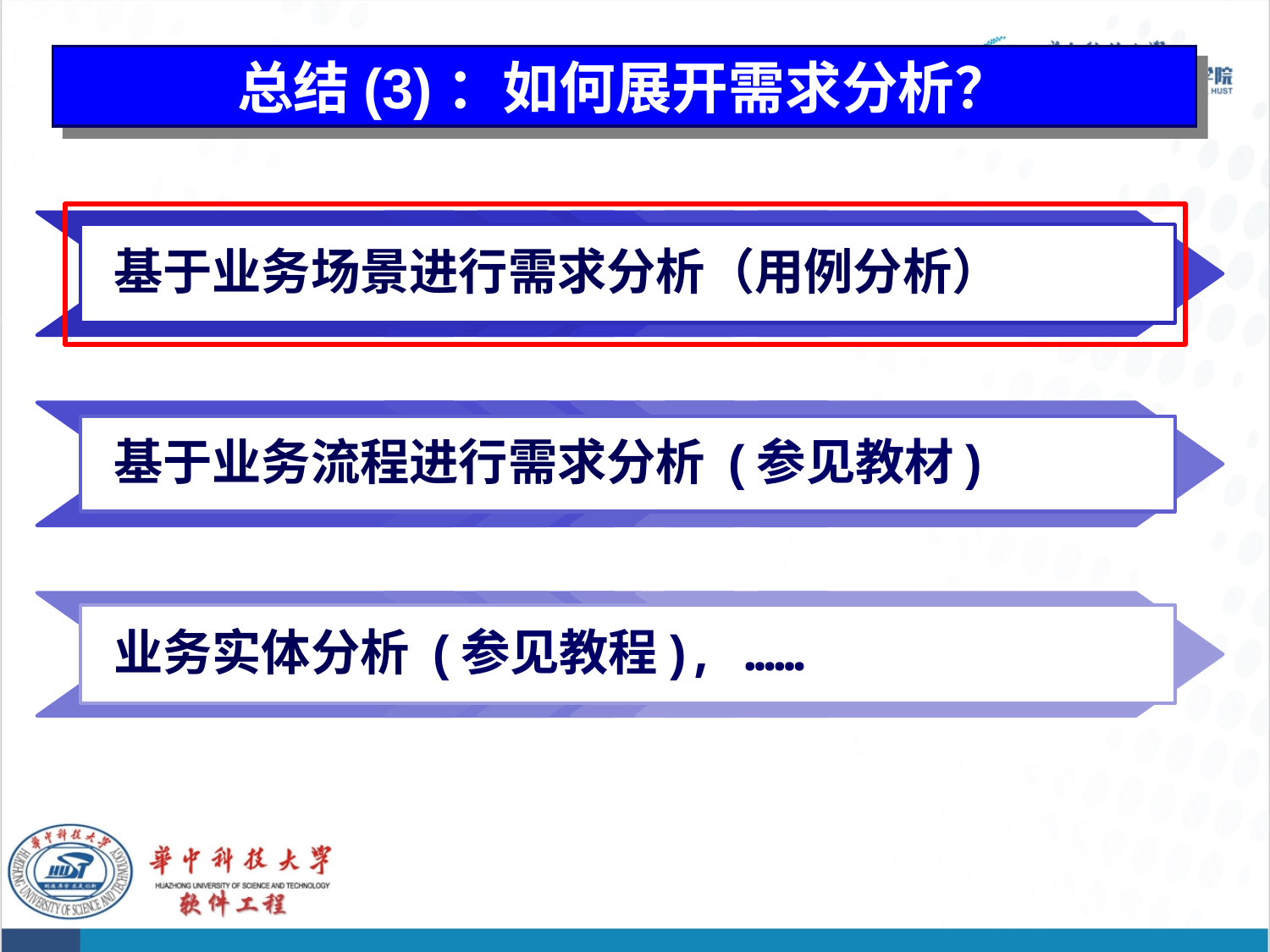

# 总结(3)：如何展开需求分析？

 基于业务场景进行需求分析（用例分析）

 基于业务流程进行需求分析 (参见教材)

 业务实体分析 (参见教程), ……